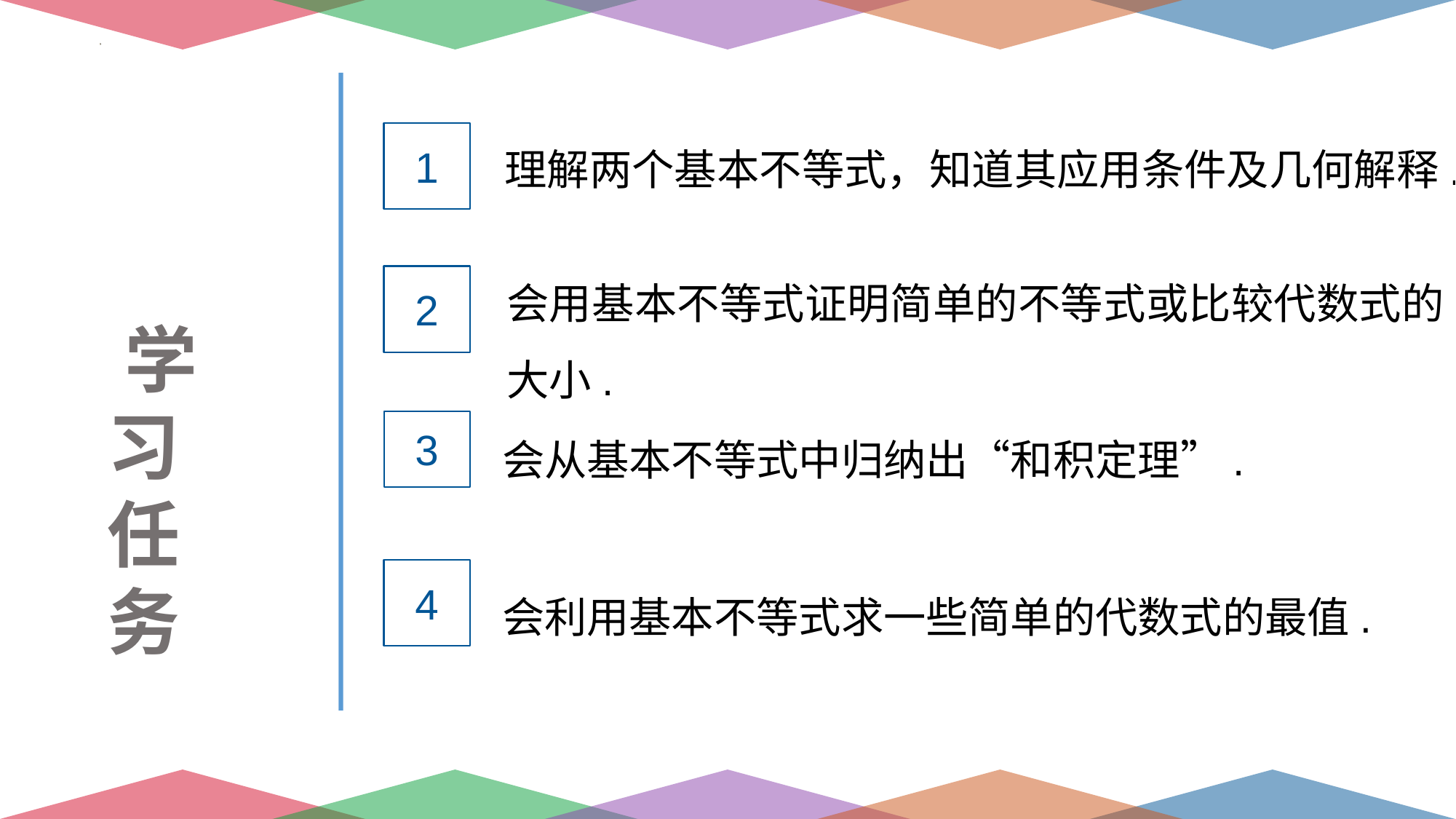

理解两个基本不等式，知道其应用条件及几何解释.

1

会用基本不等式证明简单的不等式或比较代数式的大小.
2
 学习任务
会从基本不等式中归纳出“和积定理”.
3
4
会利用基本不等式求一些简单的代数式的最值.